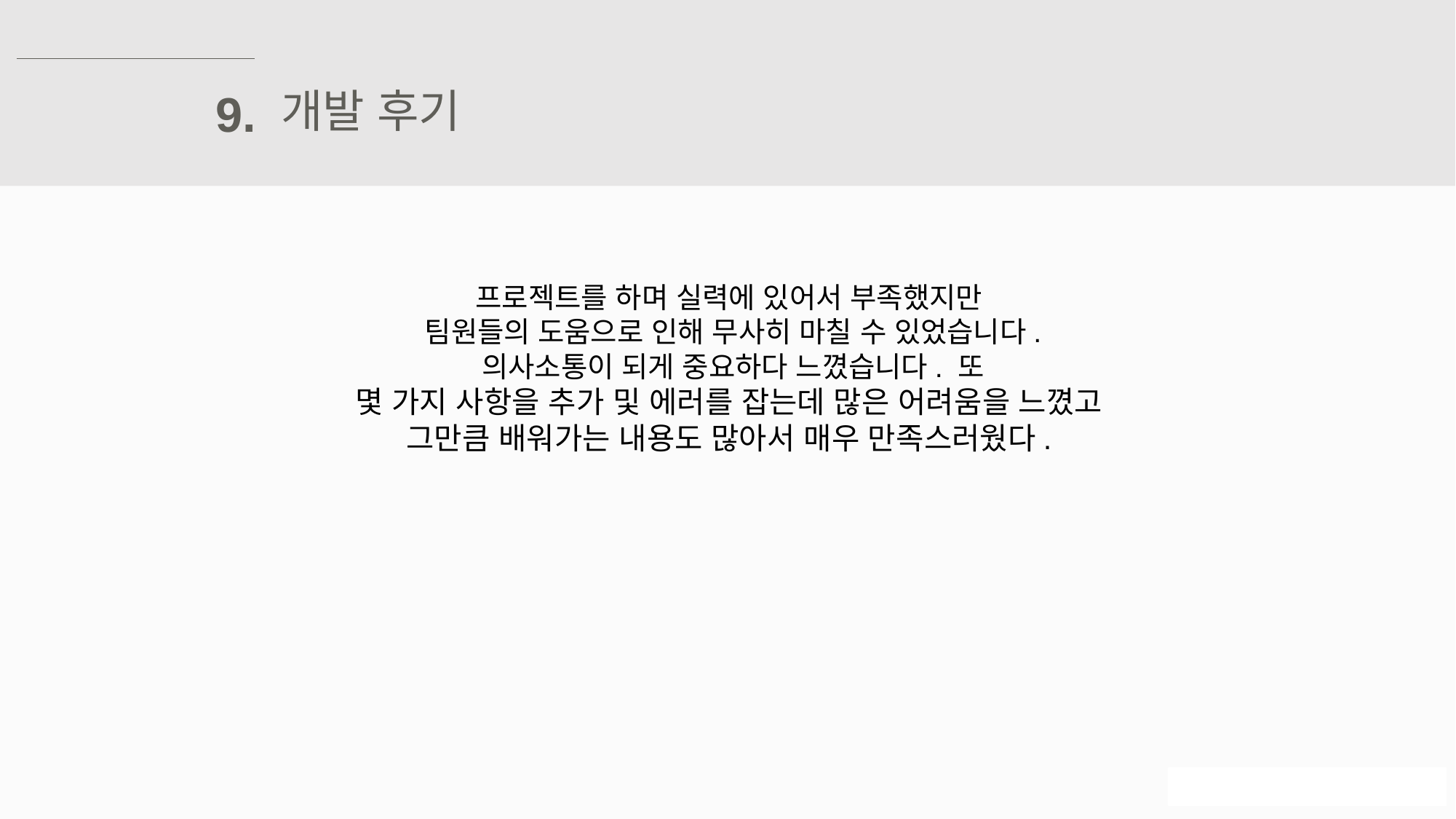

개발 후기
9.
프로젝트를 하며 실력에 있어서 부족했지만
팀원들의 도움으로 인해 무사히 마칠 수 있었습니다.
의사소통이 되게 중요하다 느꼈습니다. 또
몇 가지 사항을 추가 및 에러를 잡는데 많은 어려움을 느꼈고
그만큼 배워가는 내용도 많아서 매우 만족스러웠다.